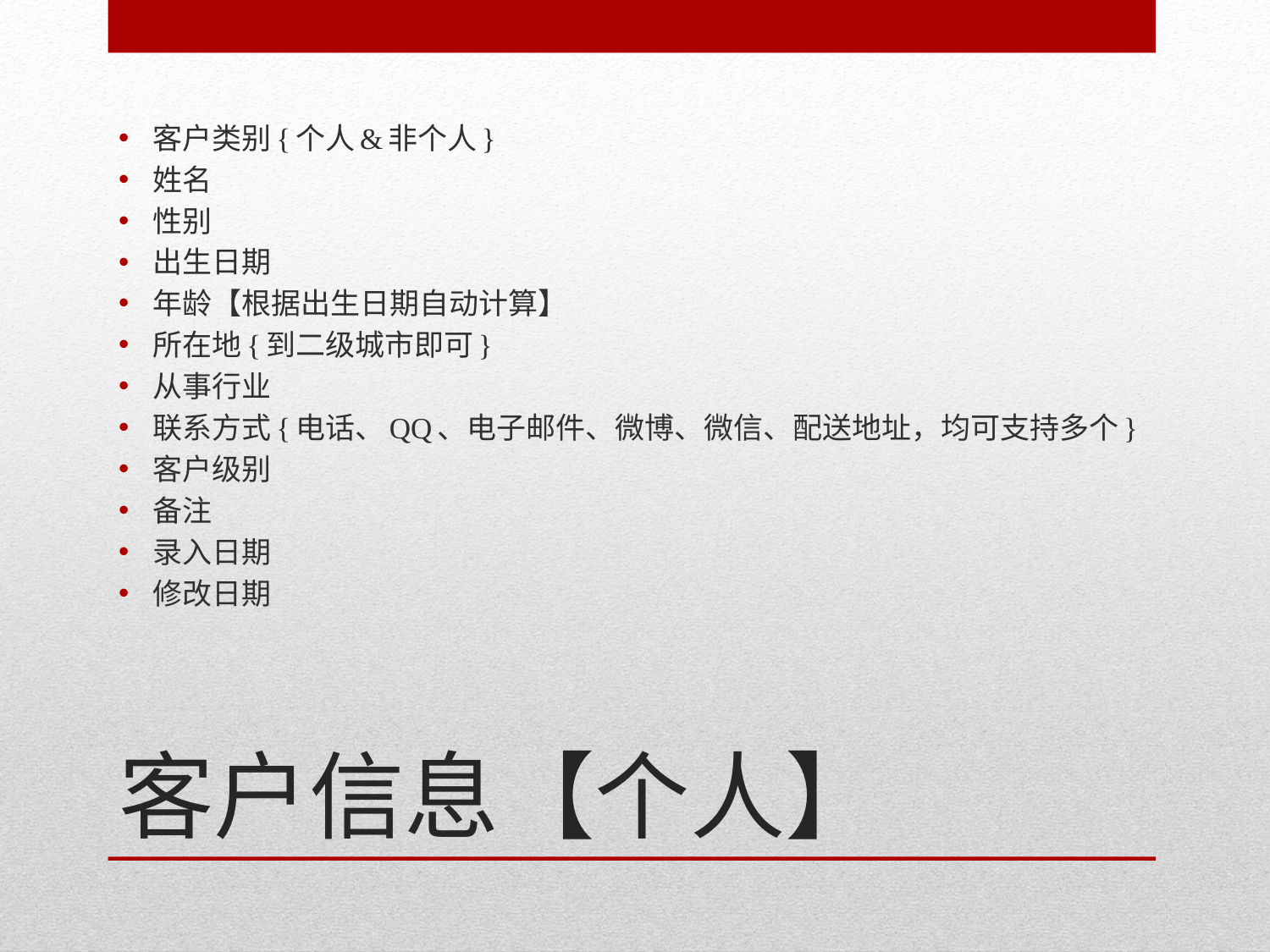

客户类别{个人&非个人}
姓名
性别
出生日期
年龄【根据出生日期自动计算】
所在地{到二级城市即可}
从事行业
联系方式{电话、QQ、电子邮件、微博、微信、配送地址，均可支持多个}
客户级别
备注
录入日期
修改日期
# 客户信息【个人】